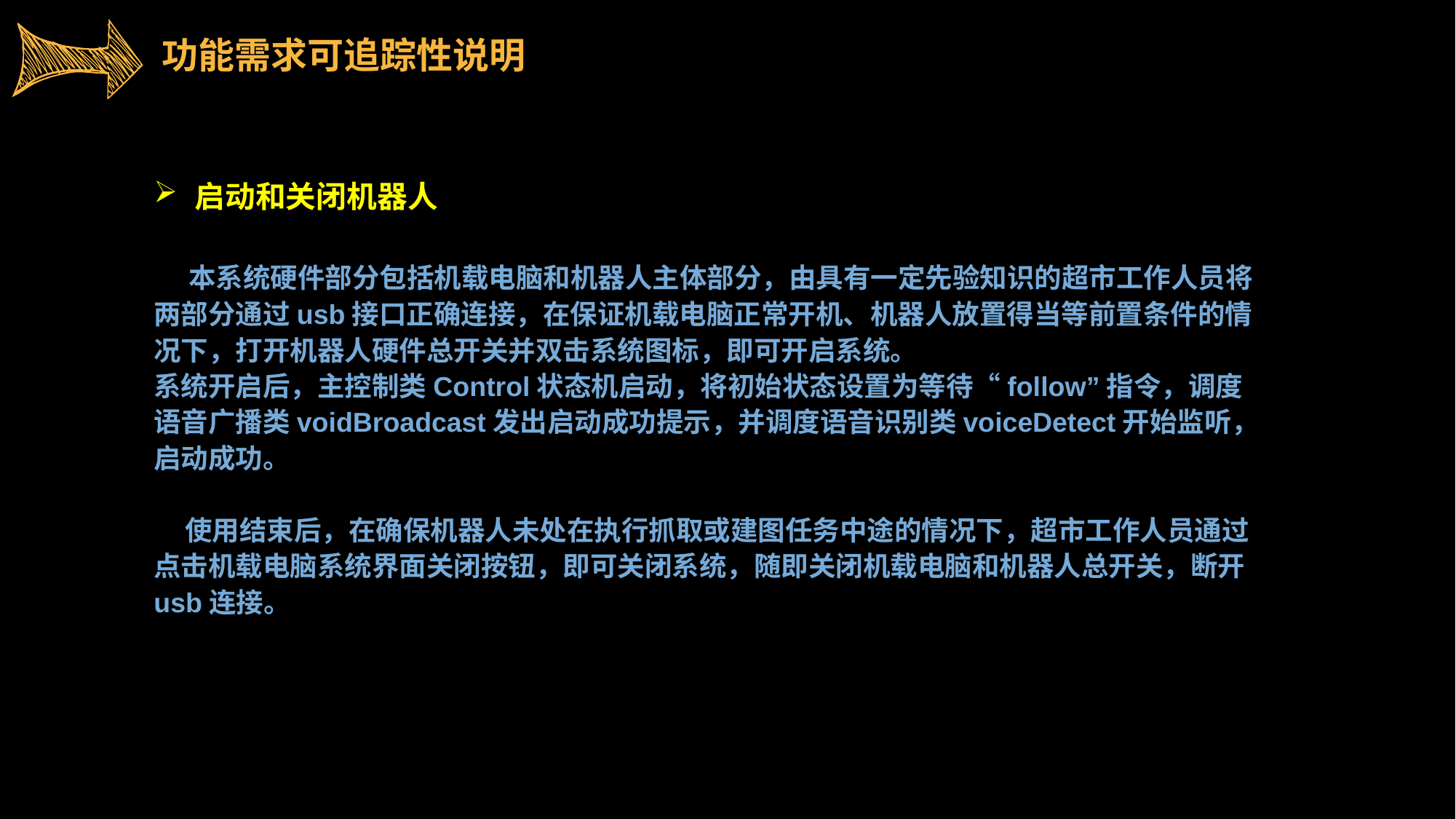

功能需求可追踪性说明
启动和关闭机器人

    本系统硬件部分包括机载电脑和机器人主体部分，由具有一定先验知识的超市工作人员将两部分通过usb接口正确连接，在保证机载电脑正常开机、机器人放置得当等前置条件的情况下，打开机器人硬件总开关并双击系统图标，即可开启系统。
系统开启后，主控制类Control状态机启动，将初始状态设置为等待“follow”指令，调度语音广播类voidBroadcast发出启动成功提示，并调度语音识别类voiceDetect开始监听，启动成功。

    使用结束后，在确保机器人未处在执行抓取或建图任务中途的情况下，超市工作人员通过点击机载电脑系统界面关闭按钮，即可关闭系统，随即关闭机载电脑和机器人总开关，断开usb连接。